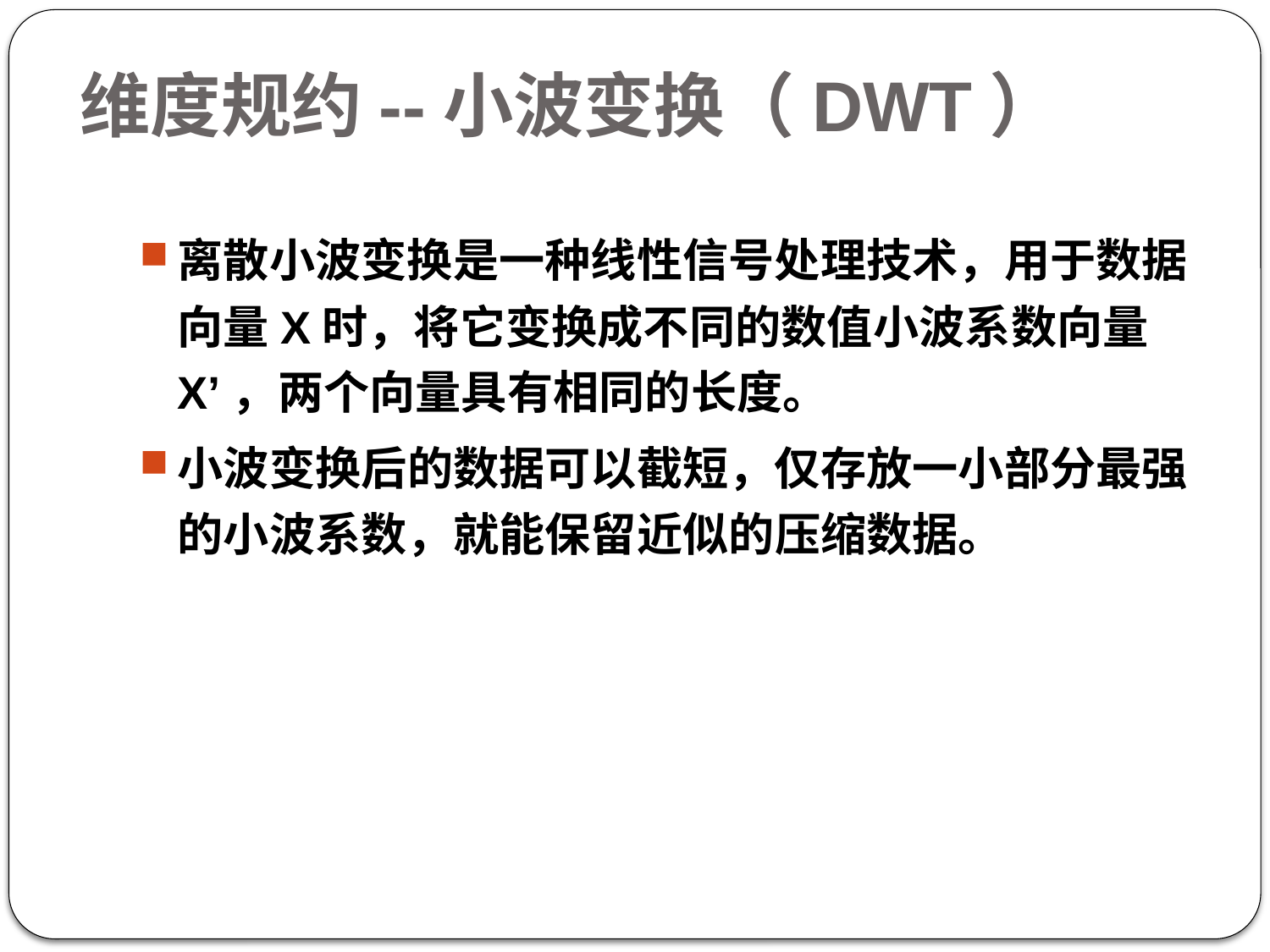

# 维度规约--小波变换（DWT）
离散小波变换是一种线性信号处理技术，用于数据向量X时，将它变换成不同的数值小波系数向量X’，两个向量具有相同的长度。
小波变换后的数据可以截短，仅存放一小部分最强的小波系数，就能保留近似的压缩数据。
78